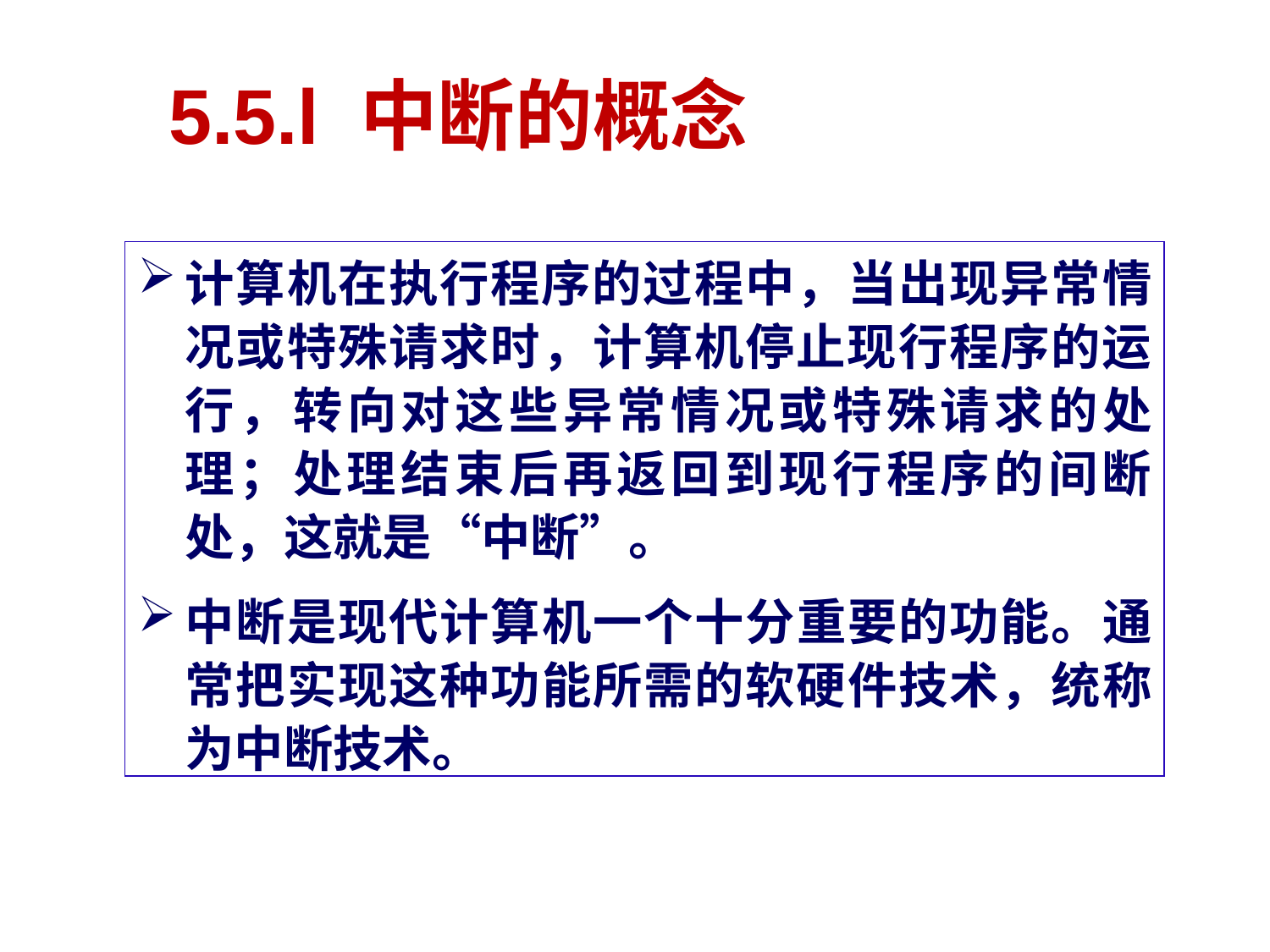

# 5.5.l 中断的概念
计算机在执行程序的过程中，当出现异常情况或特殊请求时，计算机停止现行程序的运行，转向对这些异常情况或特殊请求的处理；处理结束后再返回到现行程序的间断处，这就是“中断”。
中断是现代计算机一个十分重要的功能。通常把实现这种功能所需的软硬件技术，统称为中断技术。